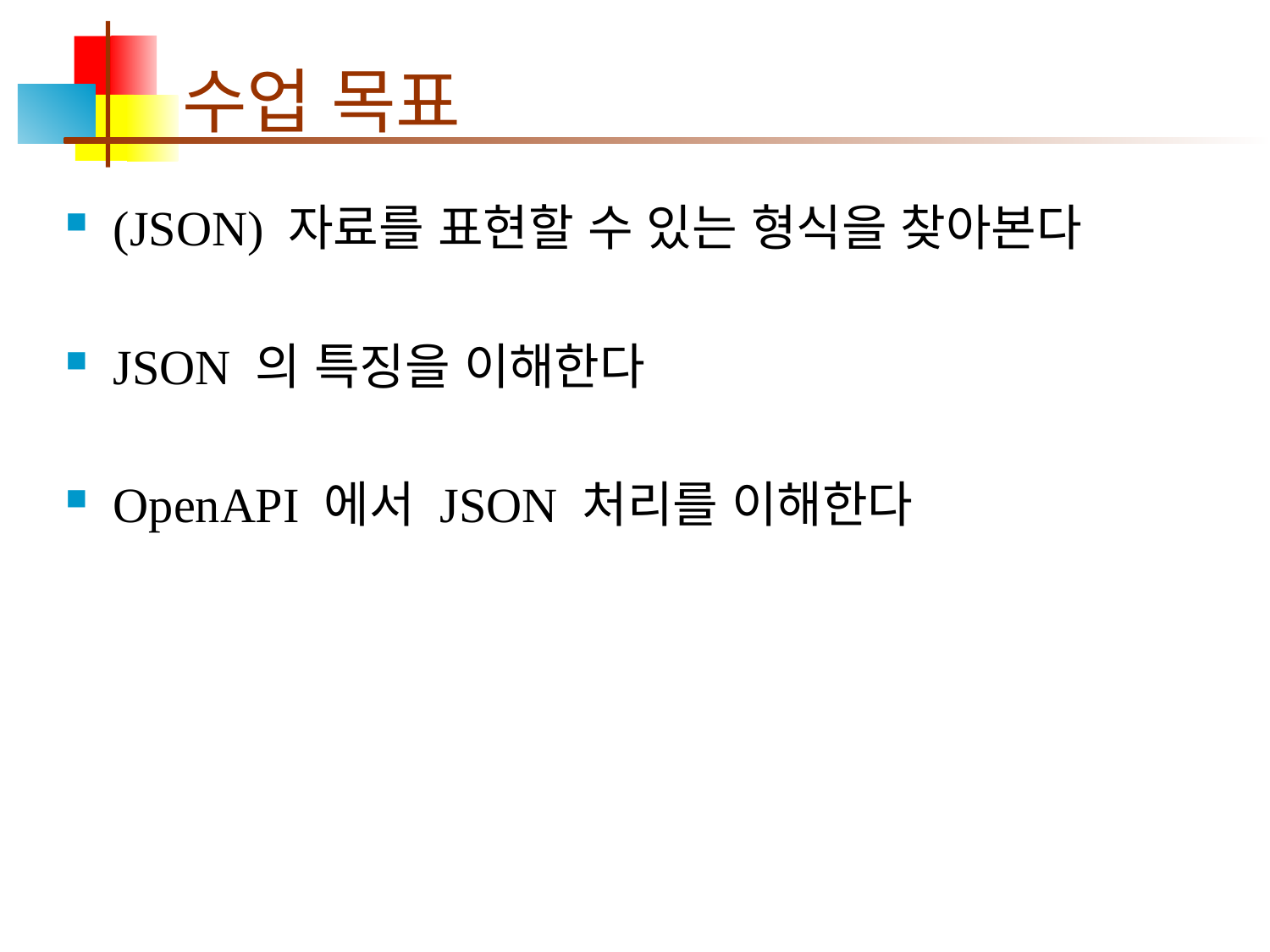

# 수업 목표
(JSON) 자료를 표현할 수 있는 형식을 찾아본다

JSON 의 특징을 이해한다

OpenAPI 에서 JSON 처리를 이해한다